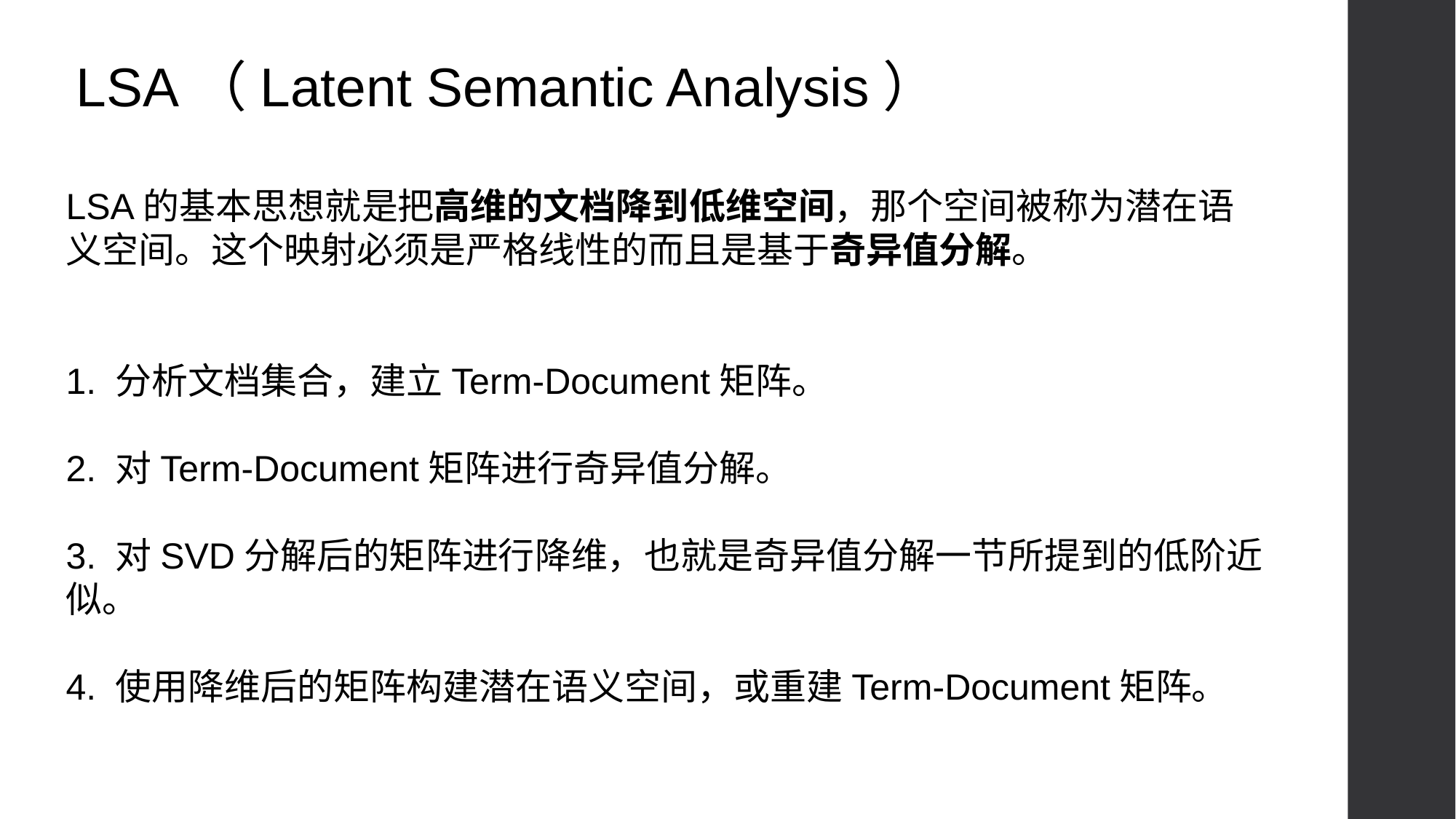

LSA（Latent Semantic Analysis）
LSA的基本思想就是把高维的文档降到低维空间，那个空间被称为潜在语义空间。这个映射必须是严格线性的而且是基于奇异值分解。

1. 分析文档集合，建立Term-Document矩阵。

2. 对Term-Document矩阵进行奇异值分解。

3. 对SVD分解后的矩阵进行降维，也就是奇异值分解一节所提到的低阶近似。

4. 使用降维后的矩阵构建潜在语义空间，或重建Term-Document矩阵。